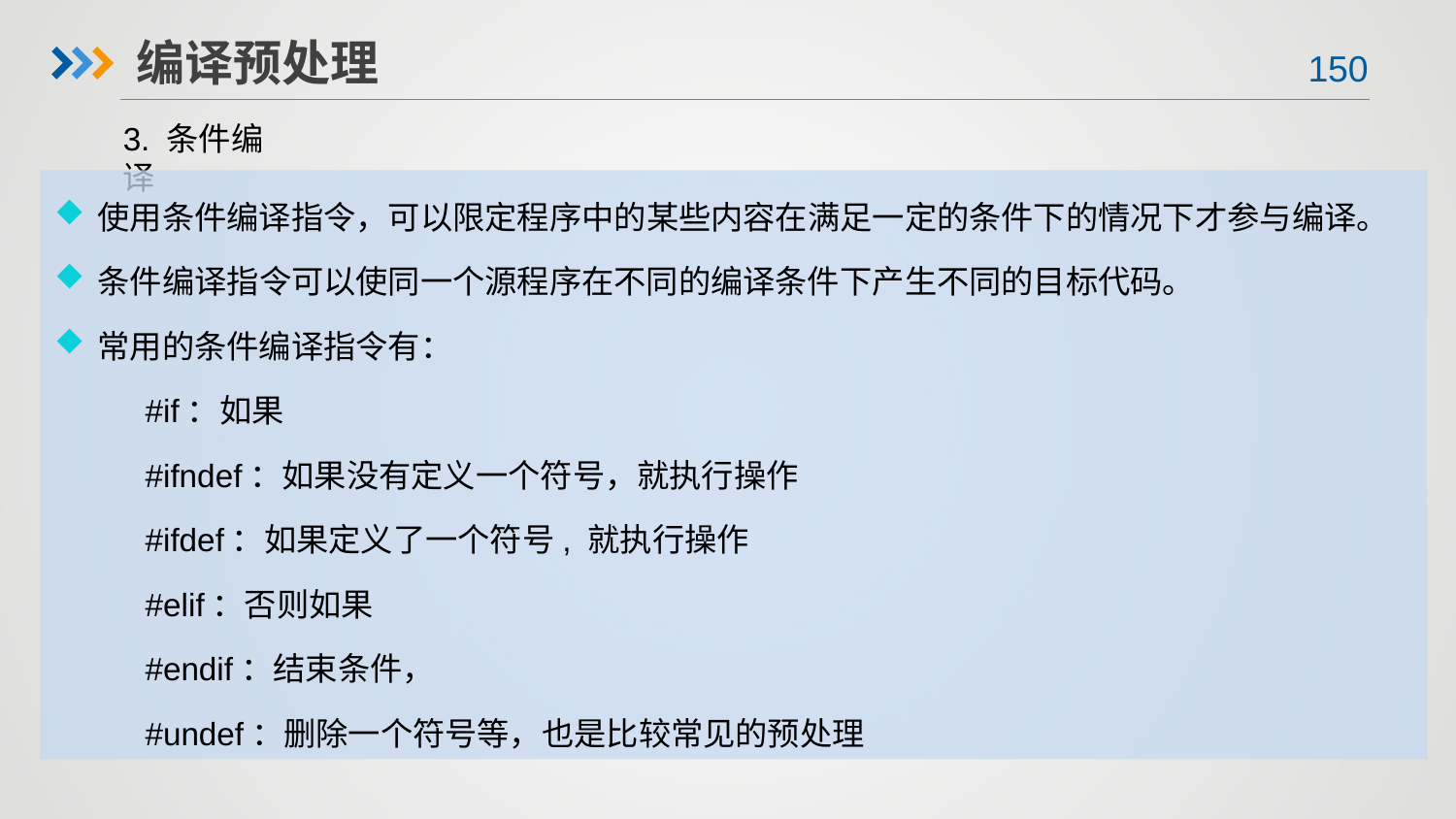

编译预处理
3. 条件编译
使用条件编译指令，可以限定程序中的某些内容在满足一定的条件下的情况下才参与编译。
条件编译指令可以使同一个源程序在不同的编译条件下产生不同的目标代码。
常用的条件编译指令有：
  #if：如果
  #ifndef：如果没有定义一个符号，就执行操作
  #ifdef：如果定义了一个符号, 就执行操作
  #elif：否则如果
  #endif：结束条件，
  #undef：删除一个符号等，也是比较常见的预处理